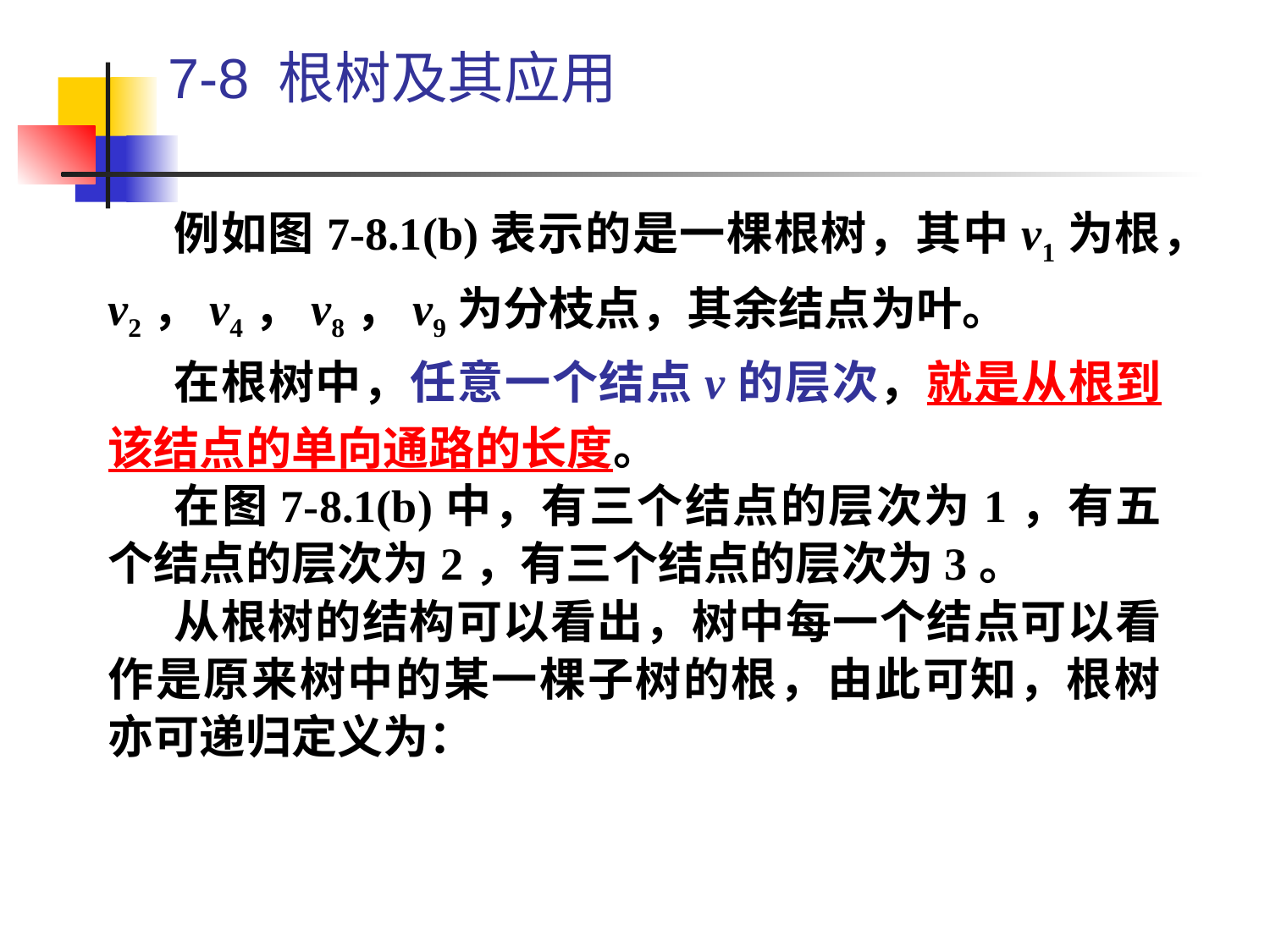

# 7-8 根树及其应用
例如图7-8.1(b)表示的是一棵根树，其中v1为根，v2，v4，v8，v9为分枝点，其余结点为叶。
在根树中，任意一个结点v的层次，就是从根到该结点的单向通路的长度。
在图7-8.1(b)中，有三个结点的层次为1，有五个结点的层次为2，有三个结点的层次为3。
从根树的结构可以看出，树中每一个结点可以看作是原来树中的某一棵子树的根，由此可知，根树亦可递归定义为：